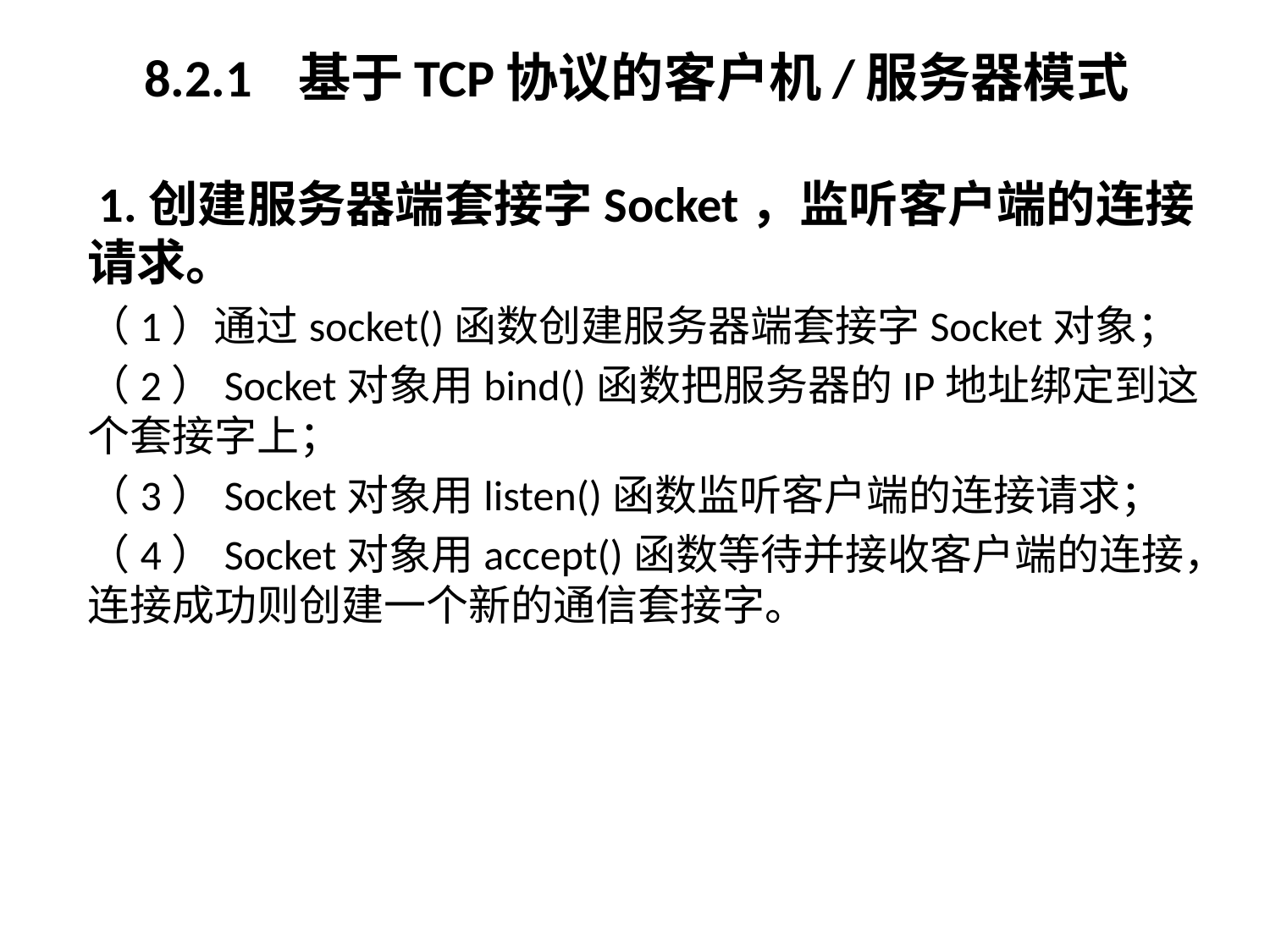

# 8.2.1   基于TCP协议的客户机/服务器模式
 1.创建服务器端套接字Socket，监听客户端的连接请求。
（1）通过socket()函数创建服务器端套接字Socket对象；
（2）Socket对象用bind()函数把服务器的IP地址绑定到这个套接字上；
（3）Socket对象用listen()函数监听客户端的连接请求；
（4）Socket对象用accept()函数等待并接收客户端的连接，连接成功则创建一个新的通信套接字。